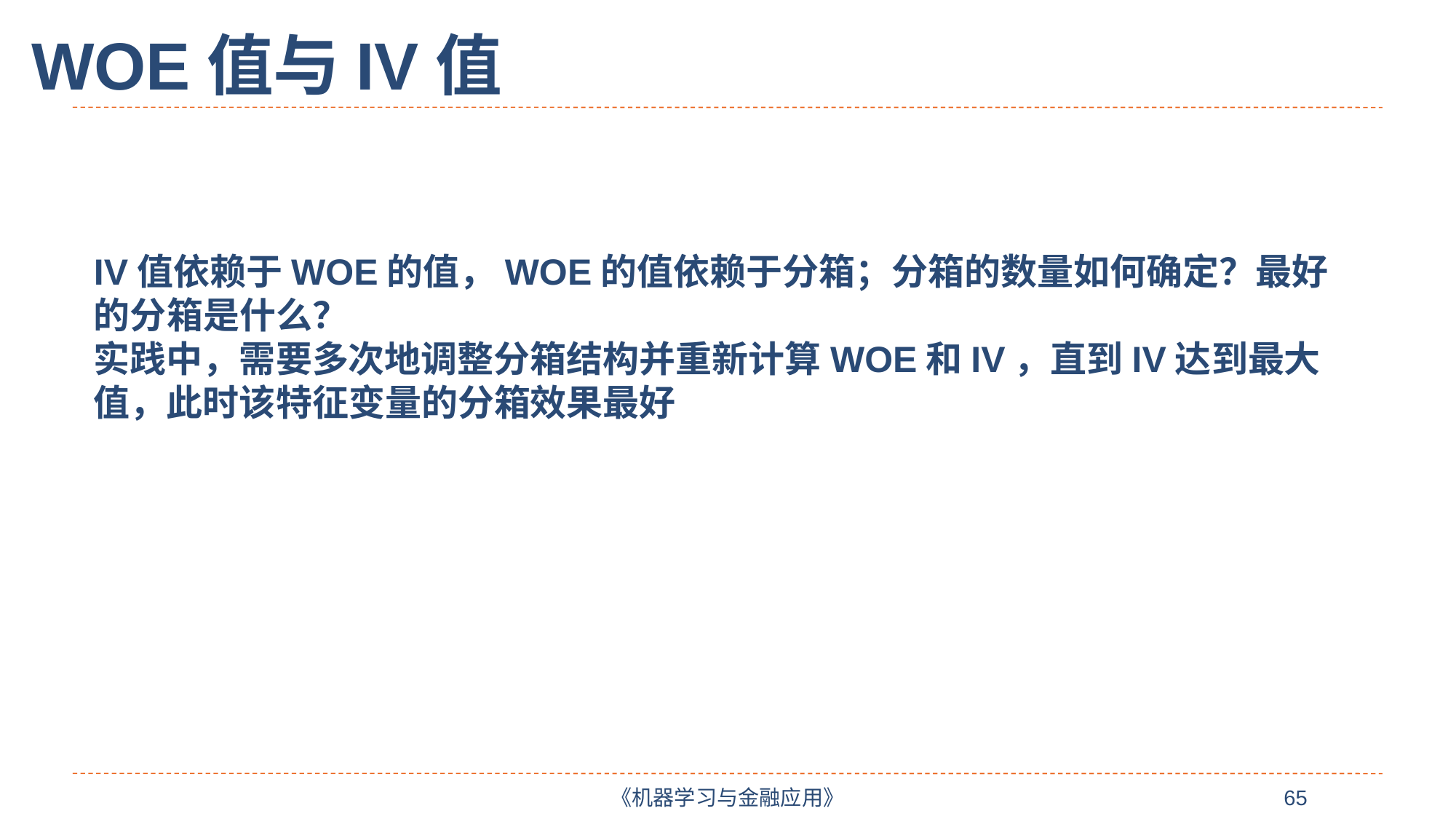

WOE值与IV值
IV值依赖于WOE的值，WOE的值依赖于分箱；分箱的数量如何确定？最好的分箱是什么？
实践中，需要多次地调整分箱结构并重新计算WOE和IV，直到IV达到最大值，此时该特征变量的分箱效果最好